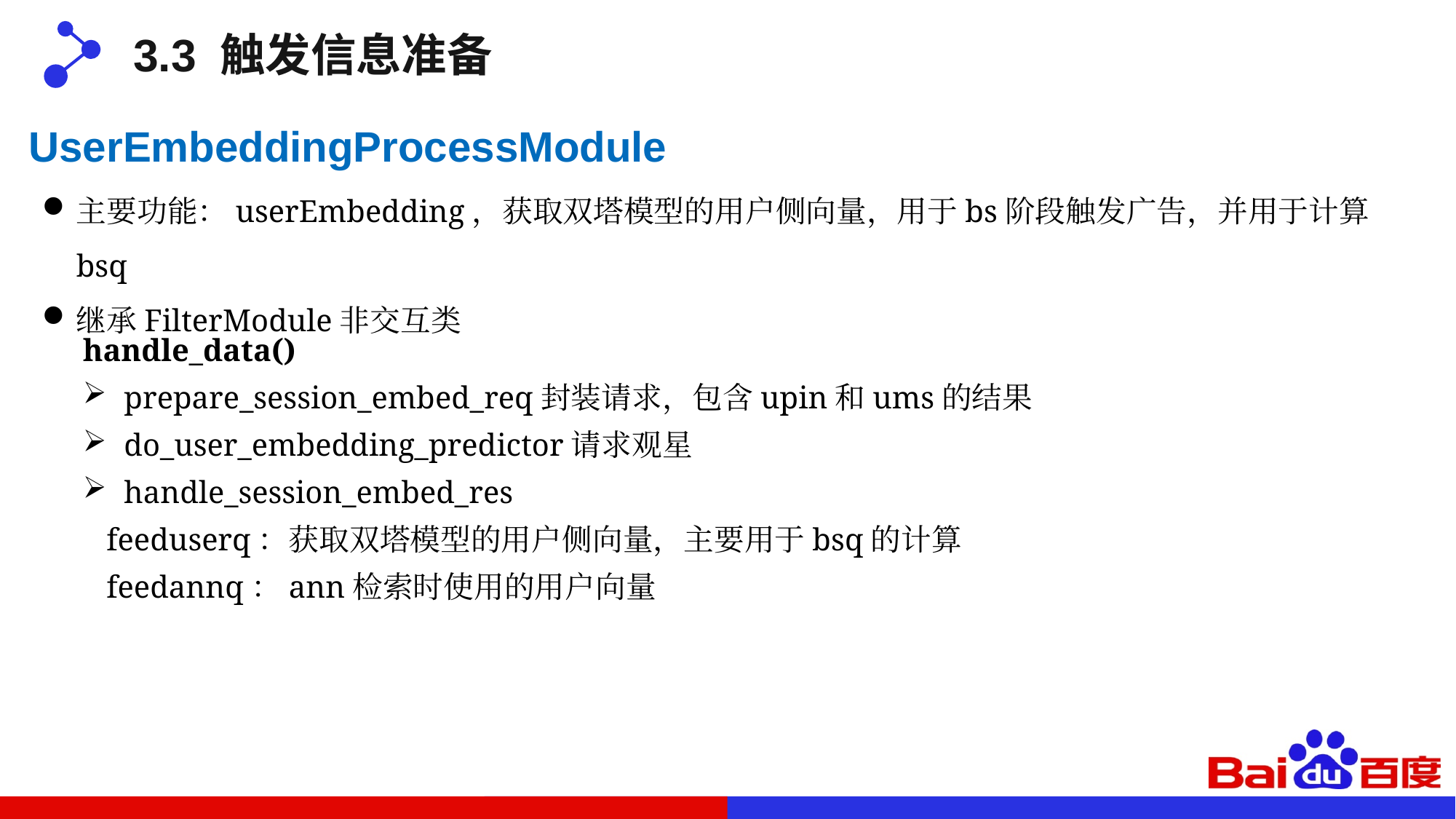

3.3 触发信息准备
UserEmbeddingProcessModule
主要功能：userEmbedding，获取双塔模型的用户侧向量，用于bs阶段触发广告，并用于计算bsq
继承FilterModule非交互类
handle_data()
prepare_session_embed_req封装请求，包含upin和ums的结果
do_user_embedding_predictor请求观星
handle_session_embed_res
   feeduserq：获取双塔模型的用户侧向量，主要用于bsq的计算
   feedannq：ann检索时使用的用户向量